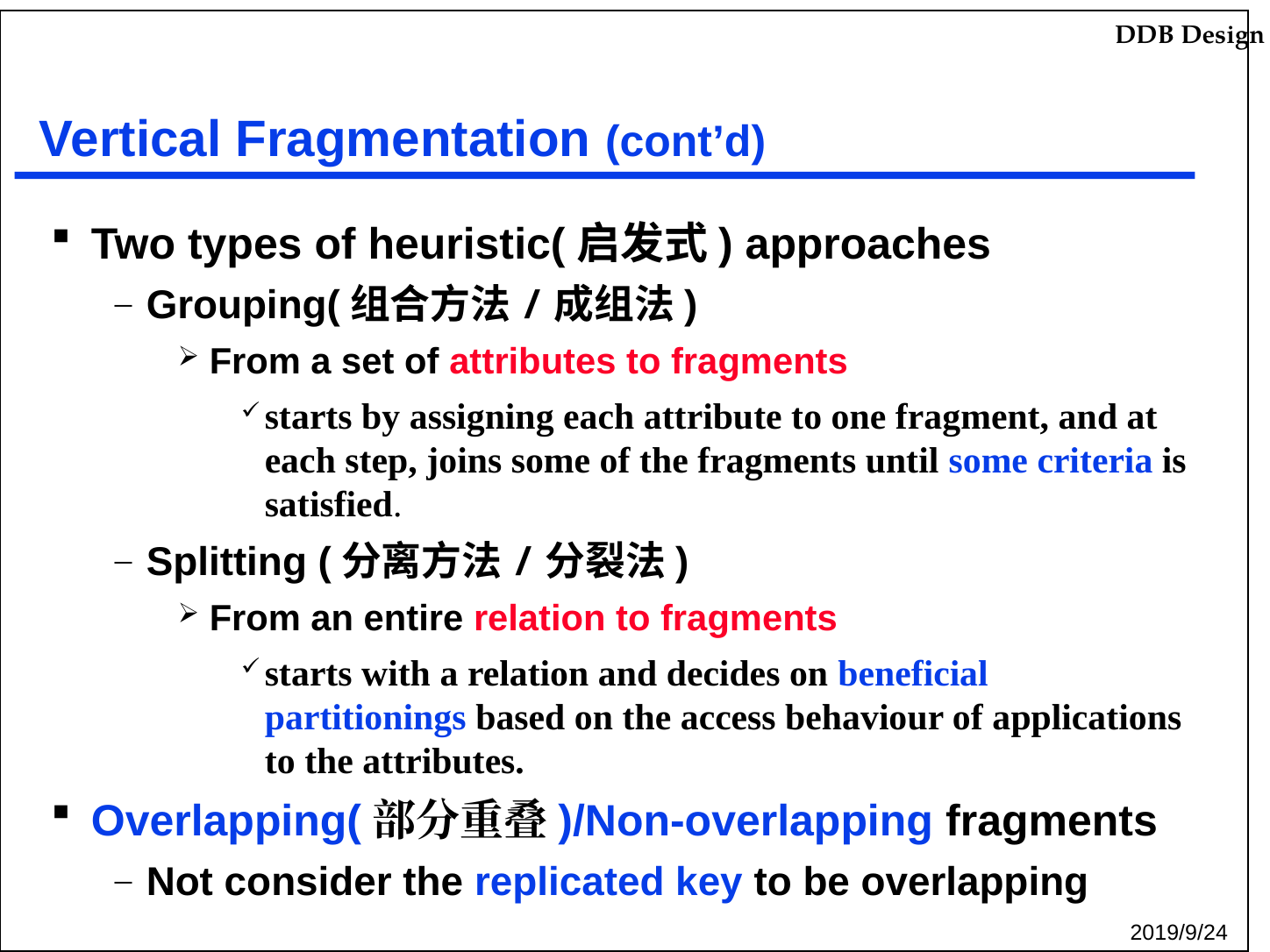

# Vertical Fragmentation (cont’d)
Two types of heuristic(启发式) approaches
Grouping(组合方法/成组法)
From a set of attributes to fragments
starts by assigning each attribute to one fragment, and at each step, joins some of the fragments until some criteria is satisfied.
Splitting (分离方法/分裂法)
From an entire relation to fragments
starts with a relation and decides on beneficial partitionings based on the access behaviour of applications to the attributes.
Overlapping(部分重叠)/Non-overlapping fragments
Not consider the replicated key to be overlapping